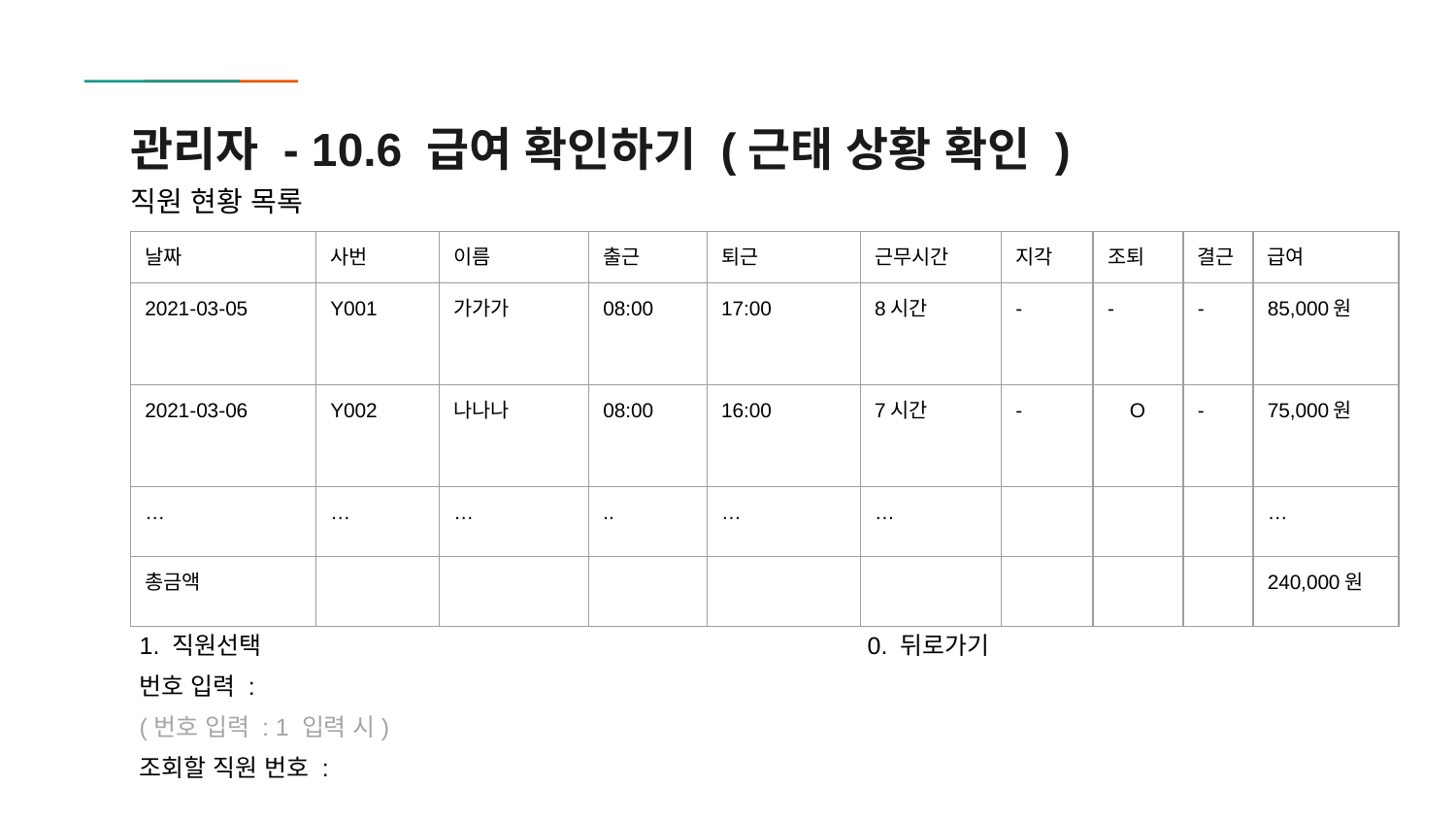

# 관리자 - 10.6 급여 확인하기 (근태 상황 확인 )
직원 현황 목록
| 날짜 | 사번 | 이름 | 출근 | 퇴근 | 근무시간 | 지각 | 조퇴 | 결근 | 급여 |
| --- | --- | --- | --- | --- | --- | --- | --- | --- | --- |
| 2021-03-05 | Y001 | 가가가 | 08:00 | 17:00 | 8시간 | - | - | - | 85,000원 |
| 2021-03-06 | Y002 | 나나나 | 08:00 | 16:00 | 7시간 | - | O | - | 75,000원 |
| … | … | … | .. | … | … |  |  |  | … |
| 총금액 |  |  |  |  |  |  |  |  | 240,000원 |
1. 직원선택 					0. 뒤로가기
번호 입력 :
(번호 입력 : 1 입력 시)
조회할 직원 번호 :